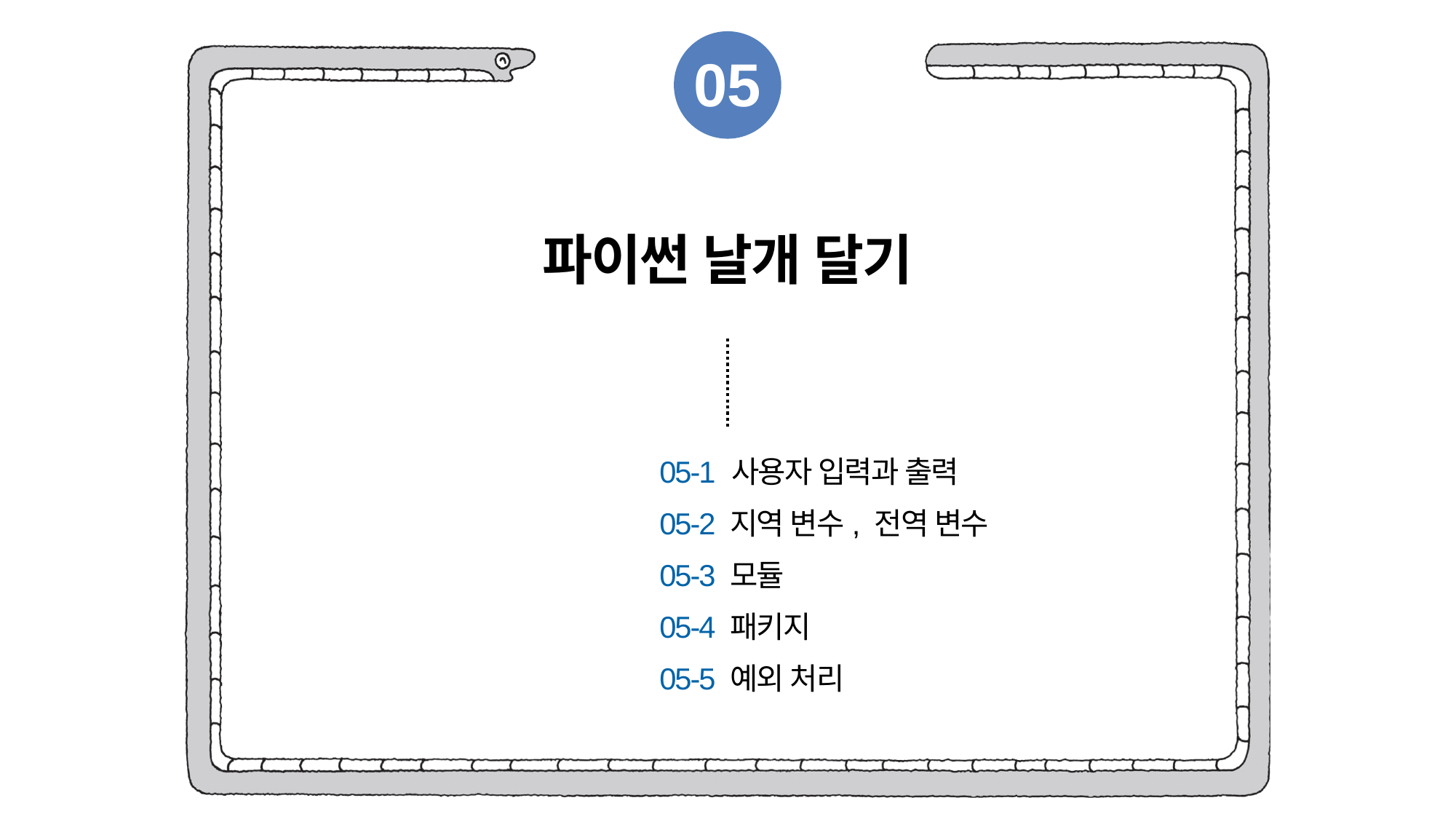

05
파이썬 날개 달기
05-1 사용자 입력과 출력
05-2 지역 변수, 전역 변수
05-3 모듈
05-4 패키지
05-5 예외 처리